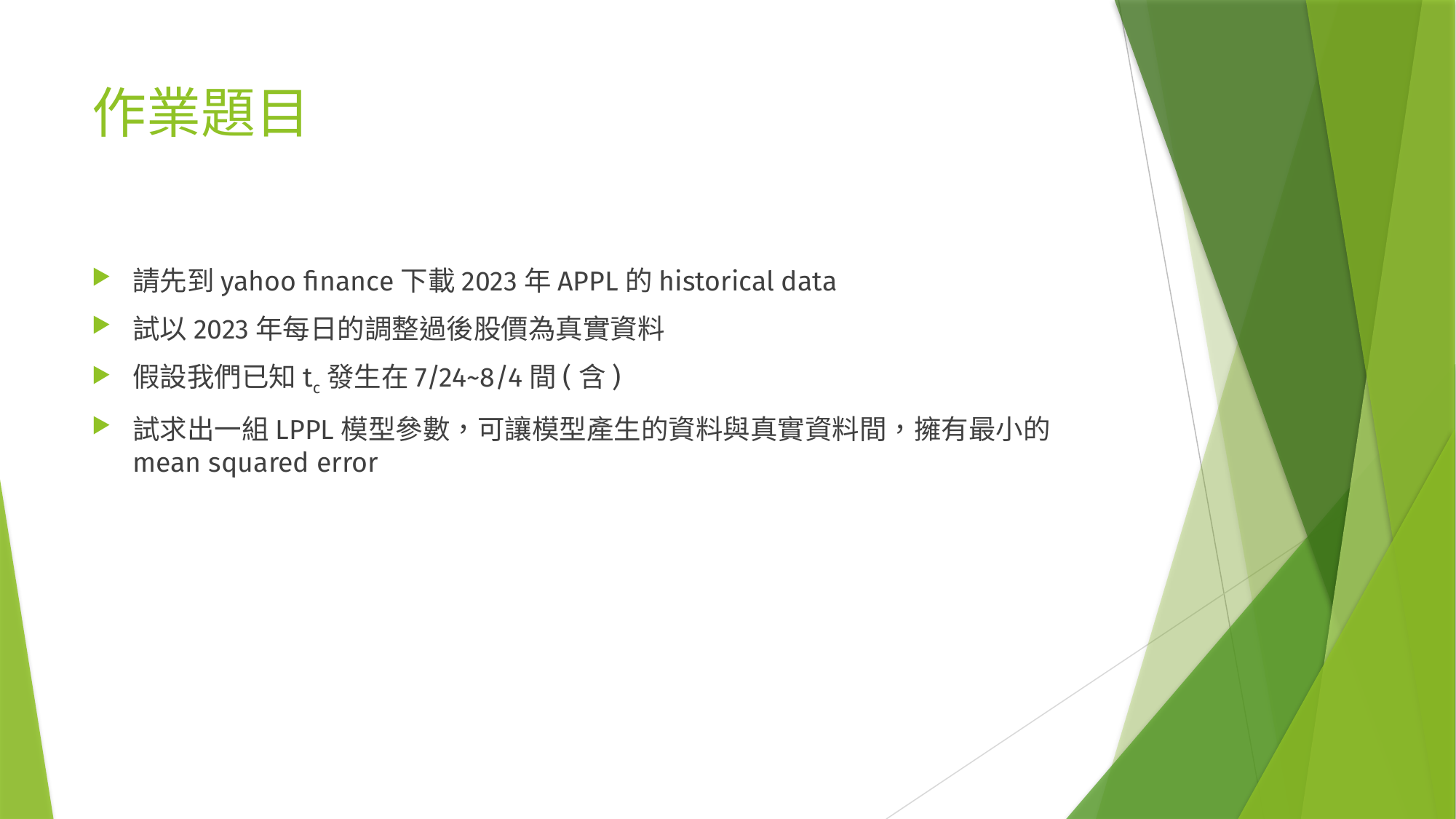

# 作業題目
請先到yahoo finance下載2023年APPL的historical data
試以2023年每日的調整過後股價為真實資料
假設我們已知tc發生在7/24~8/4間(含)
試求出一組LPPL模型參數，可讓模型產生的資料與真實資料間，擁有最小的mean squared error